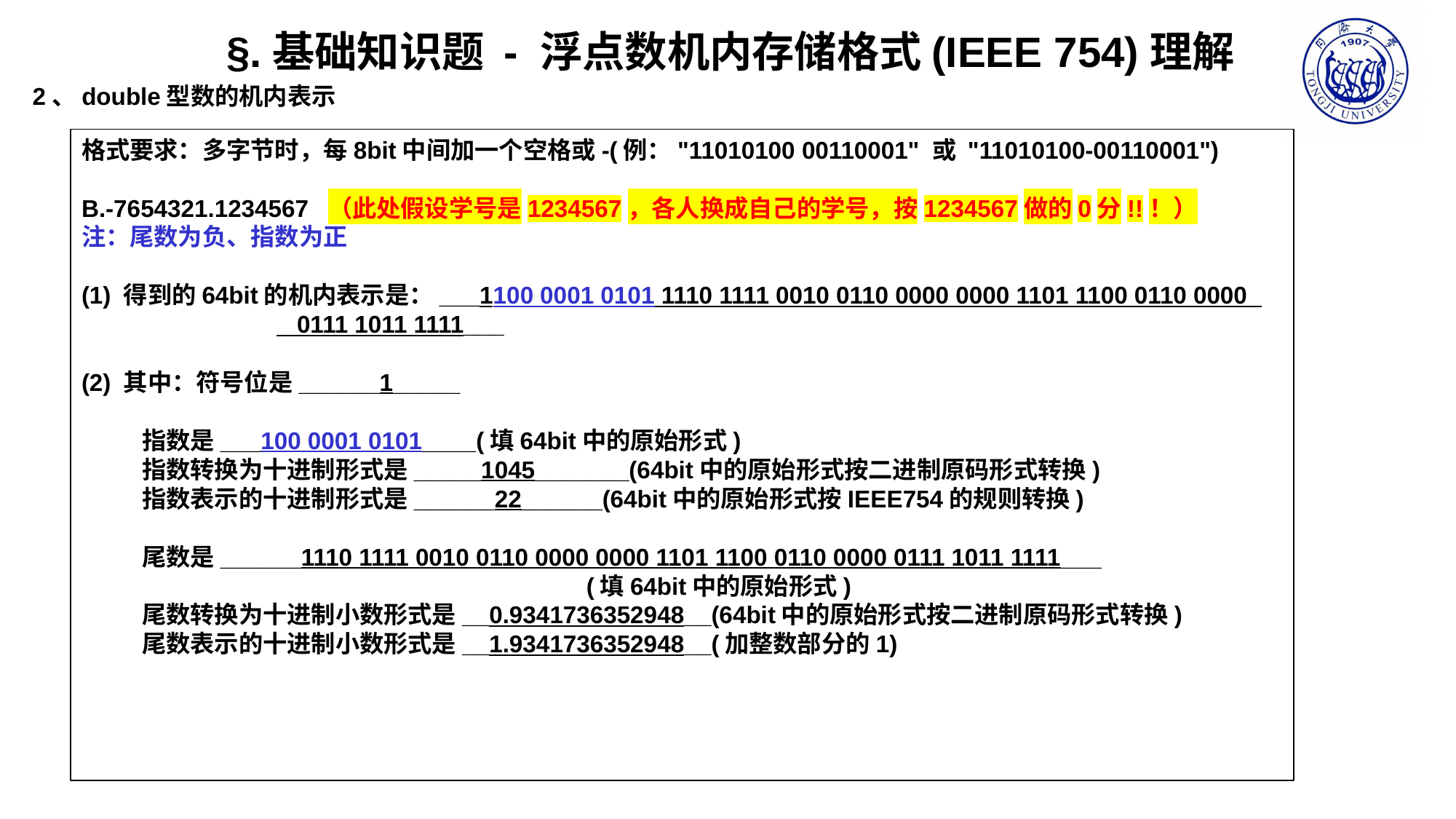

§.基础知识题 - 浮点数机内存储格式(IEEE 754)理解
2、double型数的机内表示
格式要求：多字节时，每8bit中间加一个空格或-(例："11010100 00110001" 或 "11010100-00110001")

B.-7654321.1234567  （此处假设学号是1234567，各人换成自己的学号，按1234567做的0分!!！）
注：尾数为负、指数为正

(1) 得到的64bit的机内表示是：___1100 0001 0101 1110 1111 0010 0110 0000 0000 1101 1100 0110 0000
                                0111 1011 1111___

(2) 其中：符号位是______1_____

          指数是___100 0001 0101____(填64bit中的原始形式)
          指数转换为十进制形式是_____1045_______(64bit中的原始形式按二进制原码形式转换)
          指数表示的十进制形式是______22______(64bit中的原始形式按IEEE754的规则转换)

          尾数是______1110 1111 0010 0110 0000 0000 1101 1100 0110 0000 0111 1011 1111___
                                                                           (填64bit中的原始形式)
          尾数转换为十进制小数形式是__0.9341736352948__(64bit中的原始形式按二进制原码形式转换)
          尾数表示的十进制小数形式是__1.9341736352948__(加整数部分的1)